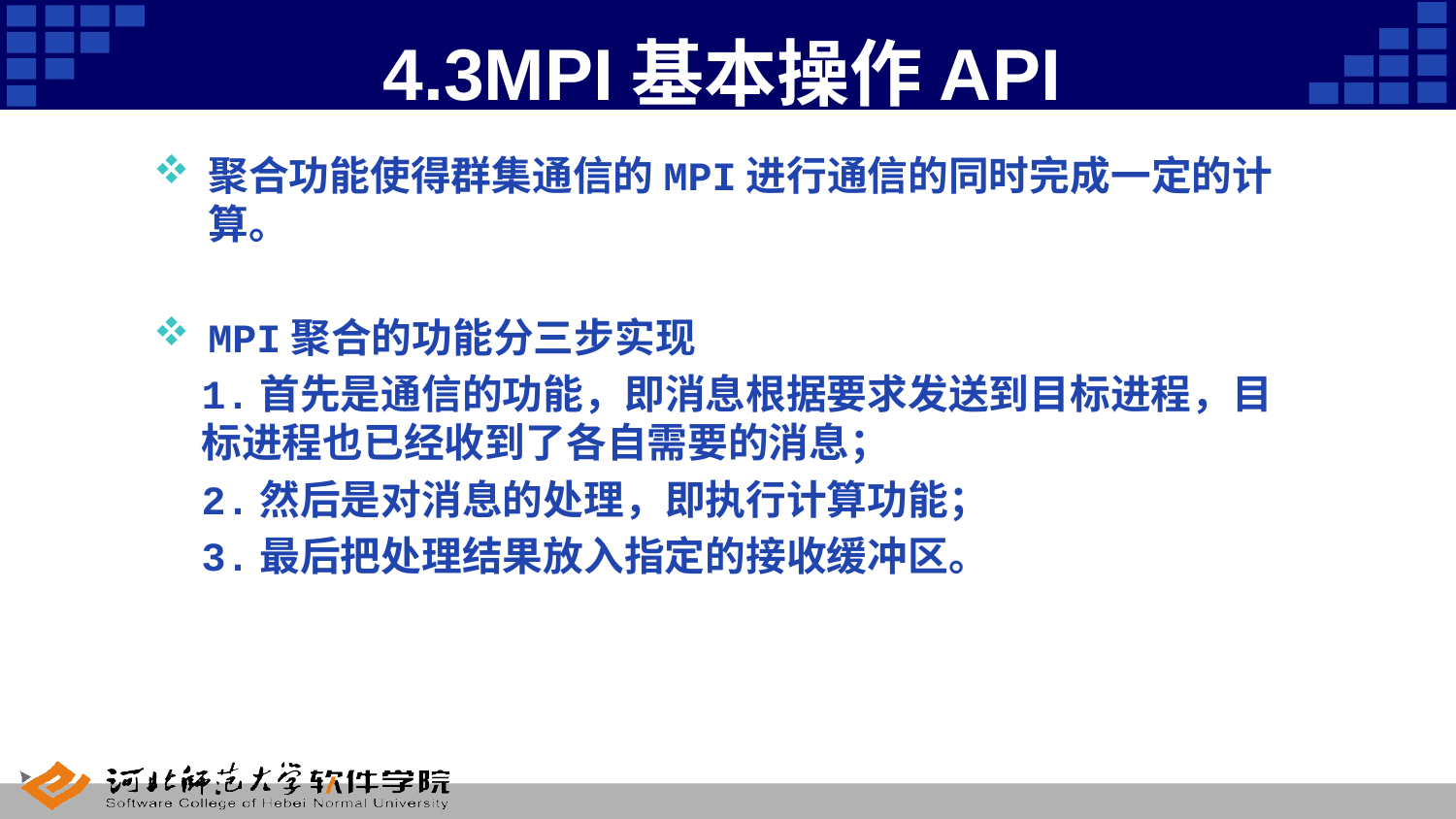

# 4.3MPI基本操作API
聚合功能使得群集通信的MPI进行通信的同时完成一定的计算。

MPI聚合的功能分三步实现
1.首先是通信的功能，即消息根据要求发送到目标进程，目标进程也已经收到了各自需要的消息；
2.然后是对消息的处理，即执行计算功能；
3.最后把处理结果放入指定的接收缓冲区。